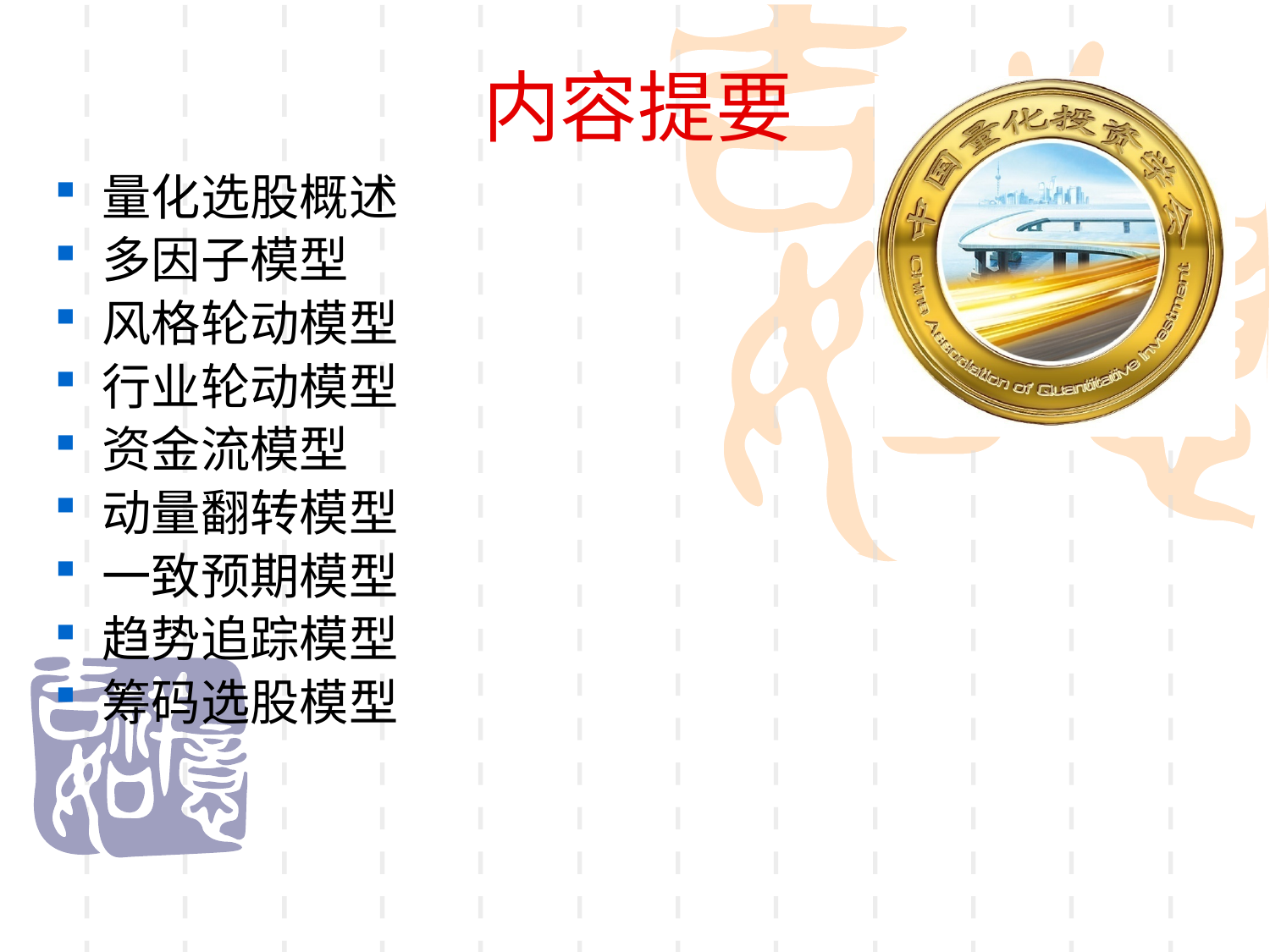

内容提要
量化选股概述
多因子模型
风格轮动模型
行业轮动模型
资金流模型
动量翻转模型
一致预期模型
趋势追踪模型
筹码选股模型